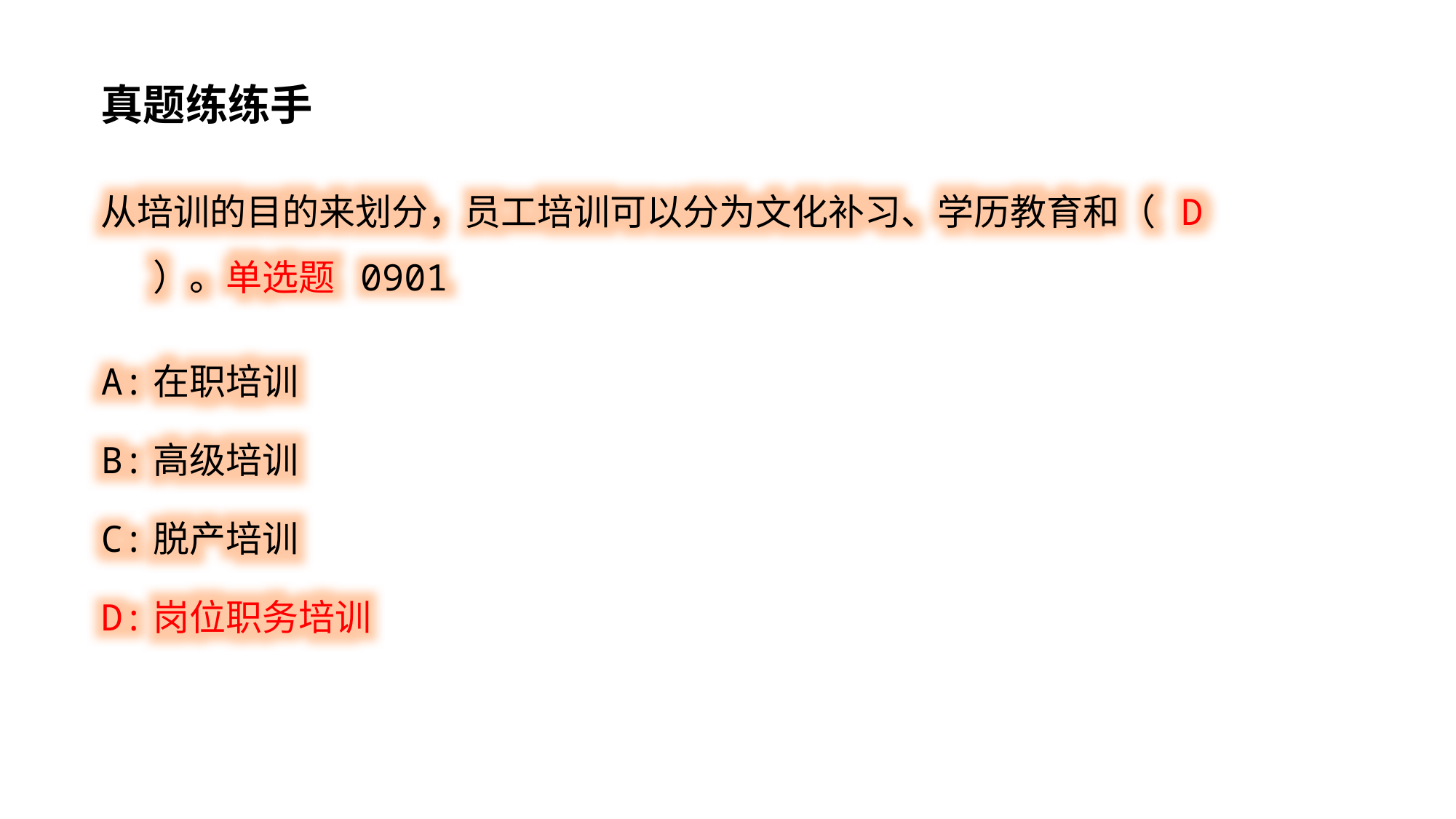

真题练练手
从培训的目的来划分，员工培训可以分为文化补习、学历教育和（  D        ）。单选题  0901

A:在职培训

B:高级培训
C:脱产培训

D:岗位职务培训